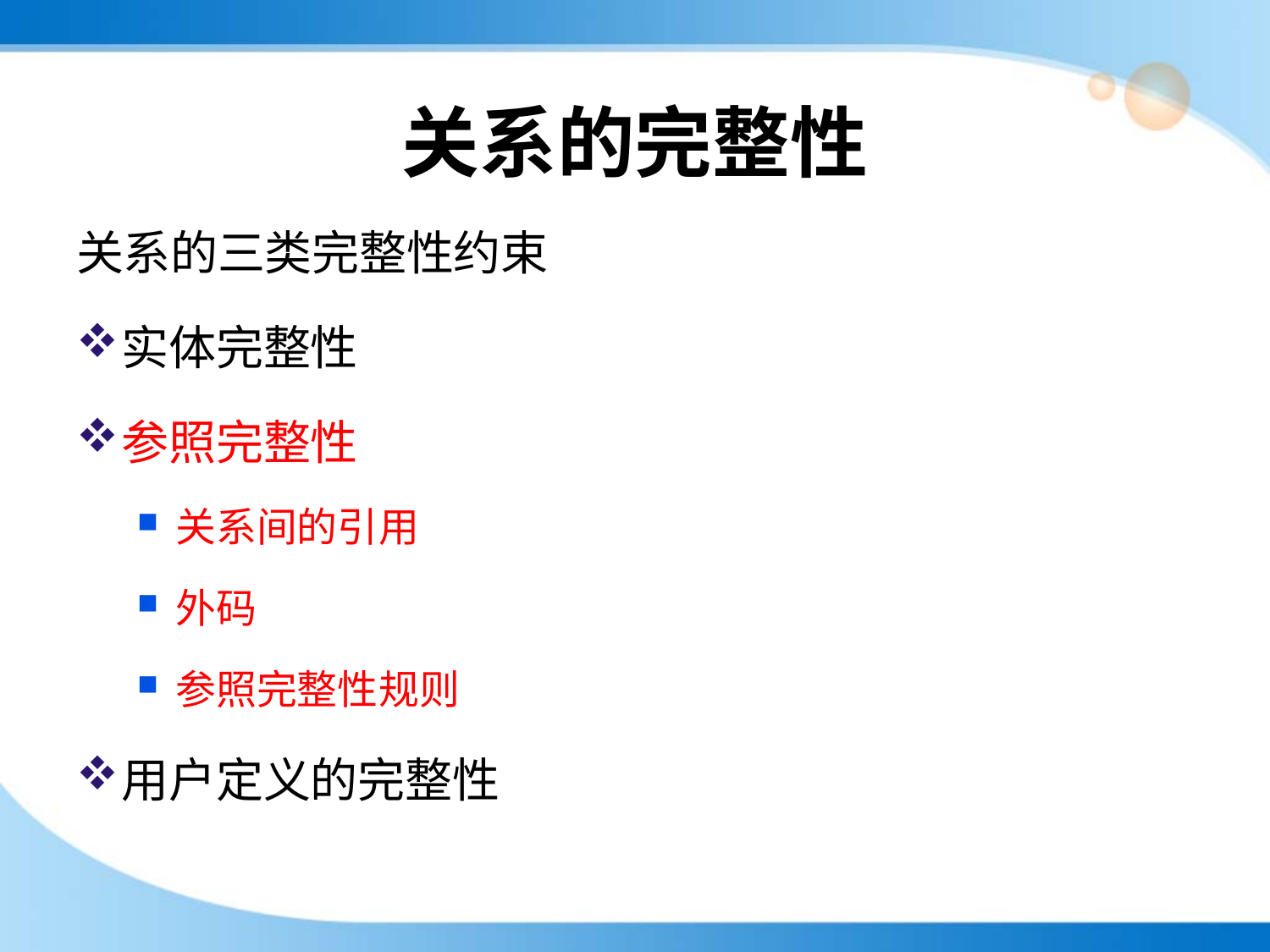

# 关系的完整性
关系的三类完整性约束
实体完整性
参照完整性
关系间的引用
外码
参照完整性规则
用户定义的完整性